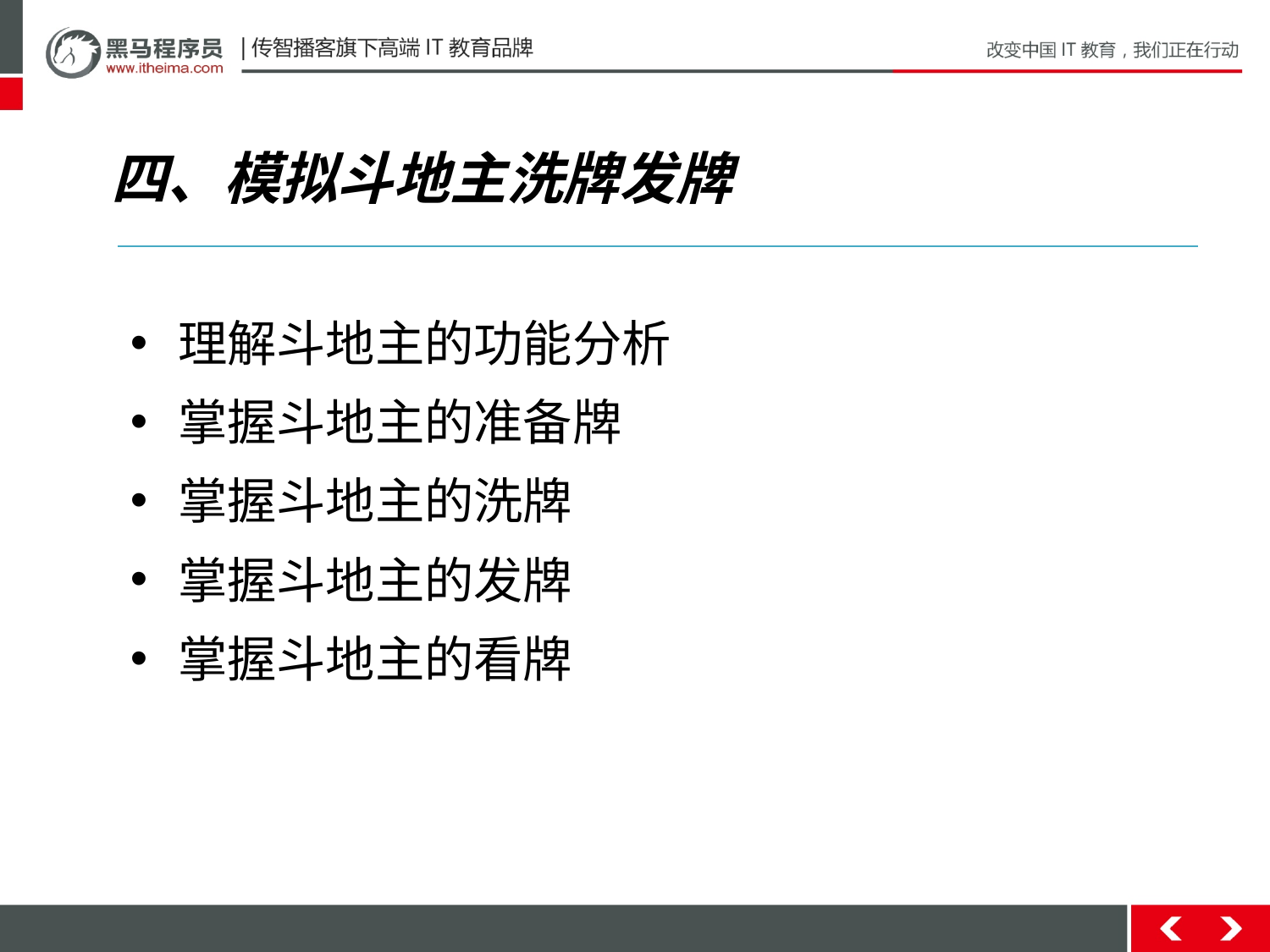

四、模拟斗地主洗牌发牌
理解斗地主的功能分析
掌握斗地主的准备牌
掌握斗地主的洗牌
掌握斗地主的发牌
掌握斗地主的看牌